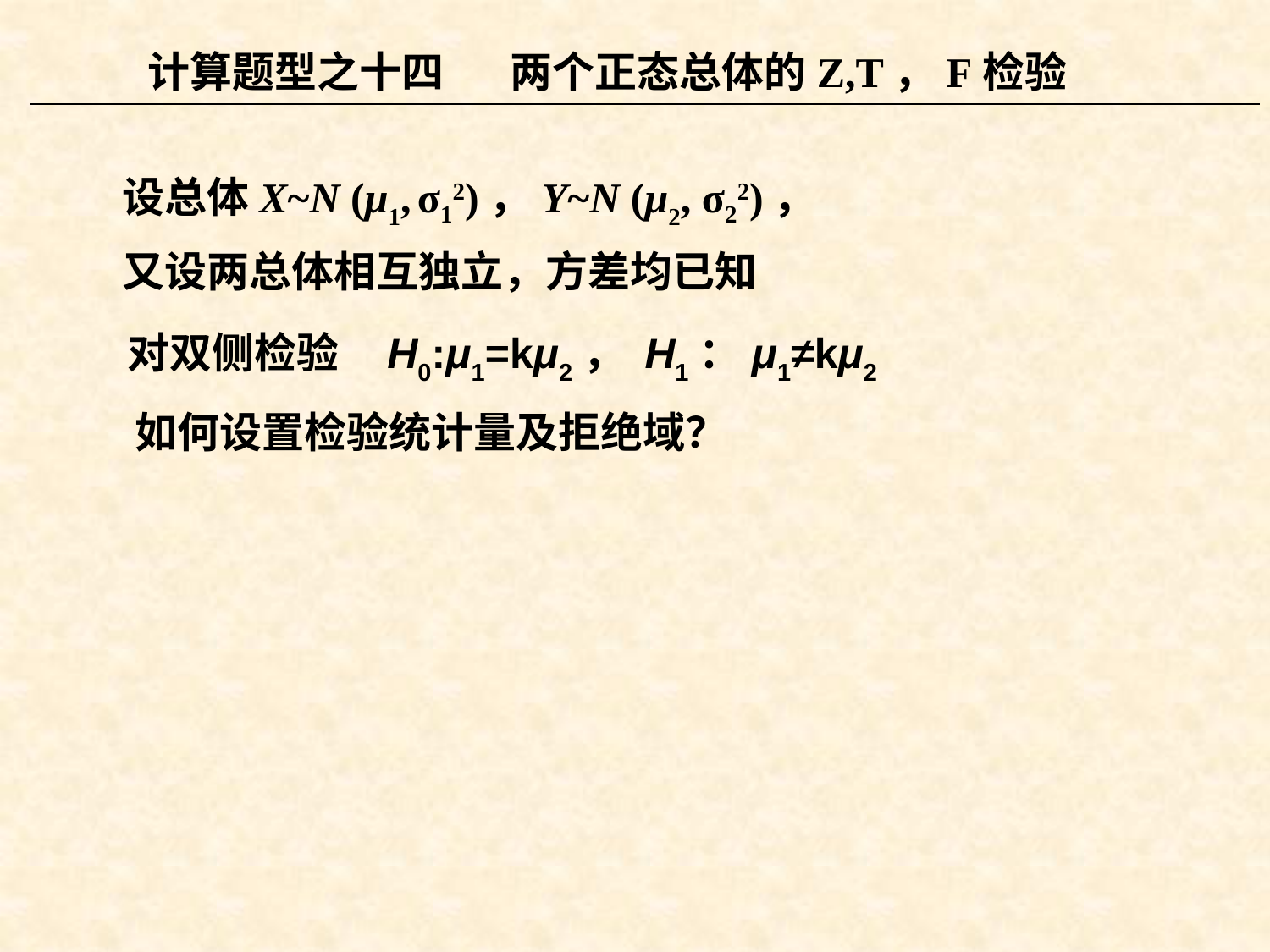

计算题型之十四       两个正态总体的Z,T，F检验
设总体X~N (μ1, σ12)，Y~N (μ2, σ22)，
又设两总体相互独立，方差均已知
对双侧检验    H0:μ1=kμ2， H1：μ1≠kμ2
如何设置检验统计量及拒绝域？